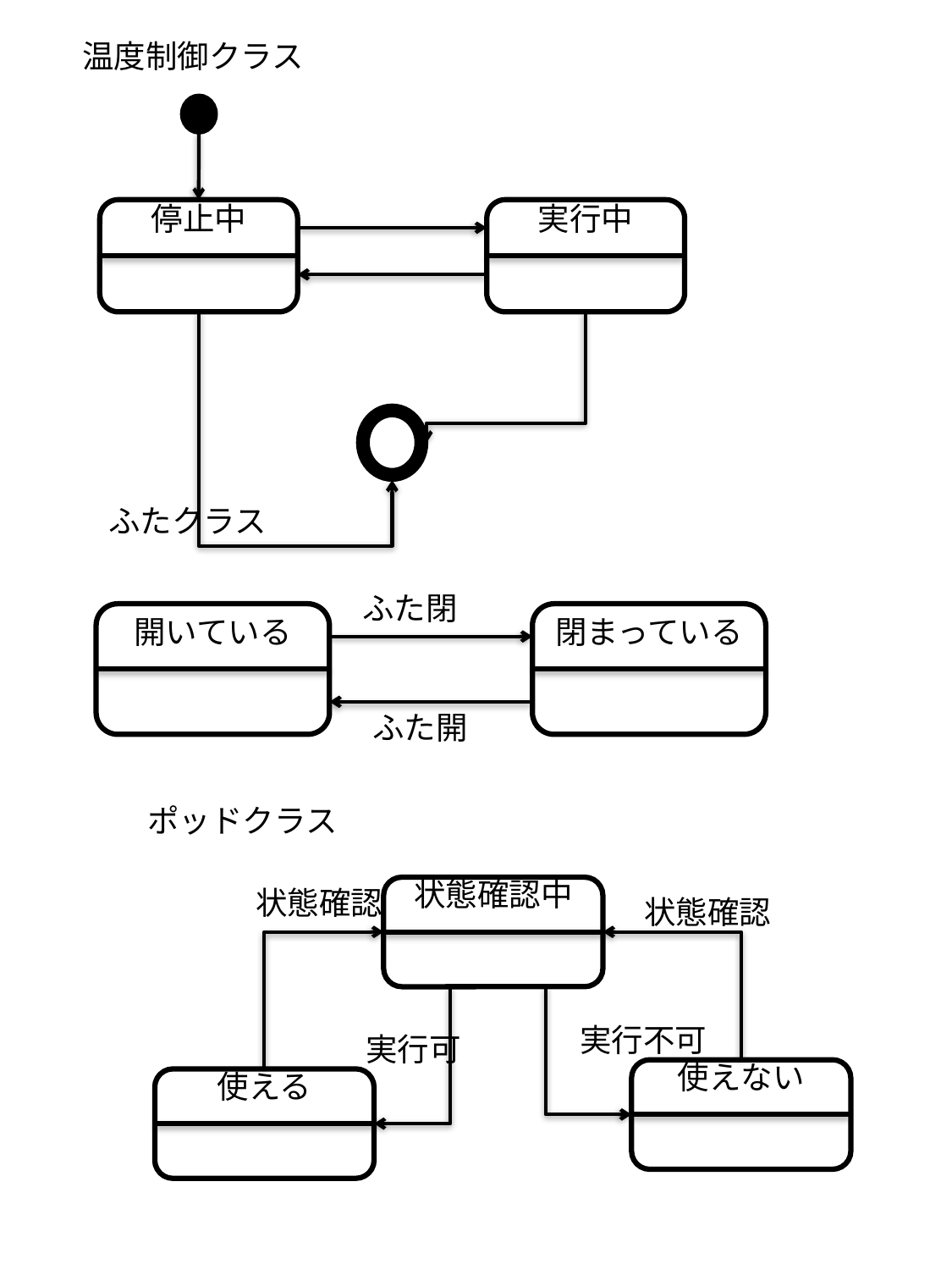

温度制御クラス

停止中

実行中

ふたクラス
ふた閉
開いている

閉まっている

ふた開
ポッドクラス
状態確認
状態確認中

状態確認
実行不可
実行可
使えない

使える